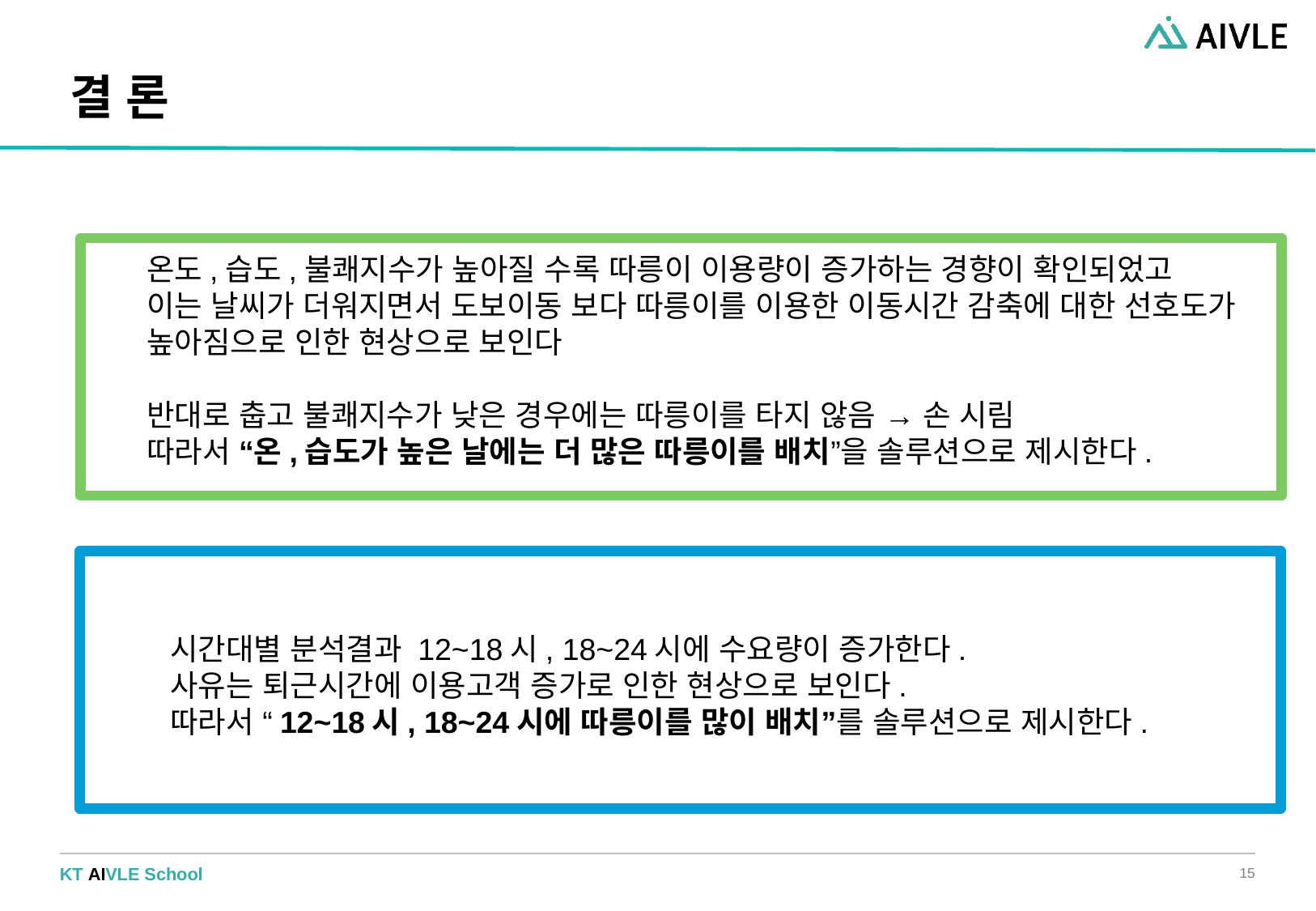

# 결 론
온도,습도,불쾌지수가 높아질 수록 따릉이 이용량이 증가하는 경향이 확인되었고
이는 날씨가 더워지면서 도보이동 보다 따릉이를 이용한 이동시간 감축에 대한 선호도가 높아짐으로 인한 현상으로 보인다

반대로 춥고 불쾌지수가 낮은 경우에는 따릉이를 타지 않음 → 손 시림
따라서 “온,습도가 높은 날에는 더 많은 따릉이를 배치”을 솔루션으로 제시한다.

시간대별 분석결과 12~18시, 18~24시에 수요량이 증가한다.
사유는 퇴근시간에 이용고객 증가로 인한 현상으로 보인다.
따라서 “12~18시, 18~24시에 따릉이를 많이 배치”를 솔루션으로 제시한다.